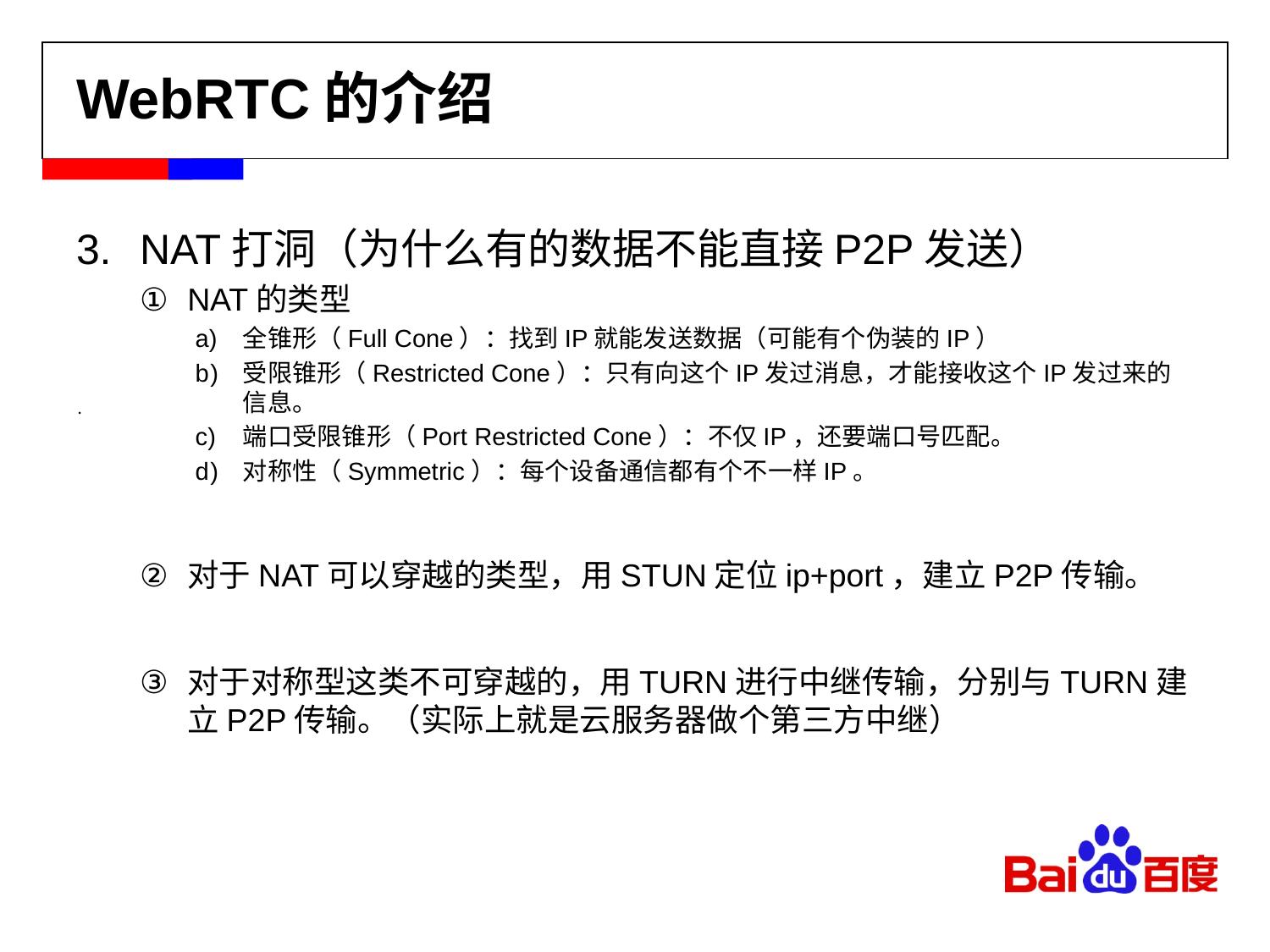

# WebRTC的介绍
NAT打洞（为什么有的数据不能直接P2P发送）
NAT的类型
全锥形（Full Cone）：找到IP就能发送数据（可能有个伪装的IP）
受限锥形（Restricted Cone）：只有向这个IP发过消息，才能接收这个IP发过来的信息。
端口受限锥形（Port Restricted Cone）：不仅IP，还要端口号匹配。
对称性（Symmetric）：每个设备通信都有个不一样IP。

对于NAT可以穿越的类型，用STUN定位ip+port，建立P2P传输。

对于对称型这类不可穿越的，用TURN进行中继传输，分别与TURN建立P2P传输。（实际上就是云服务器做个第三方中继）

.